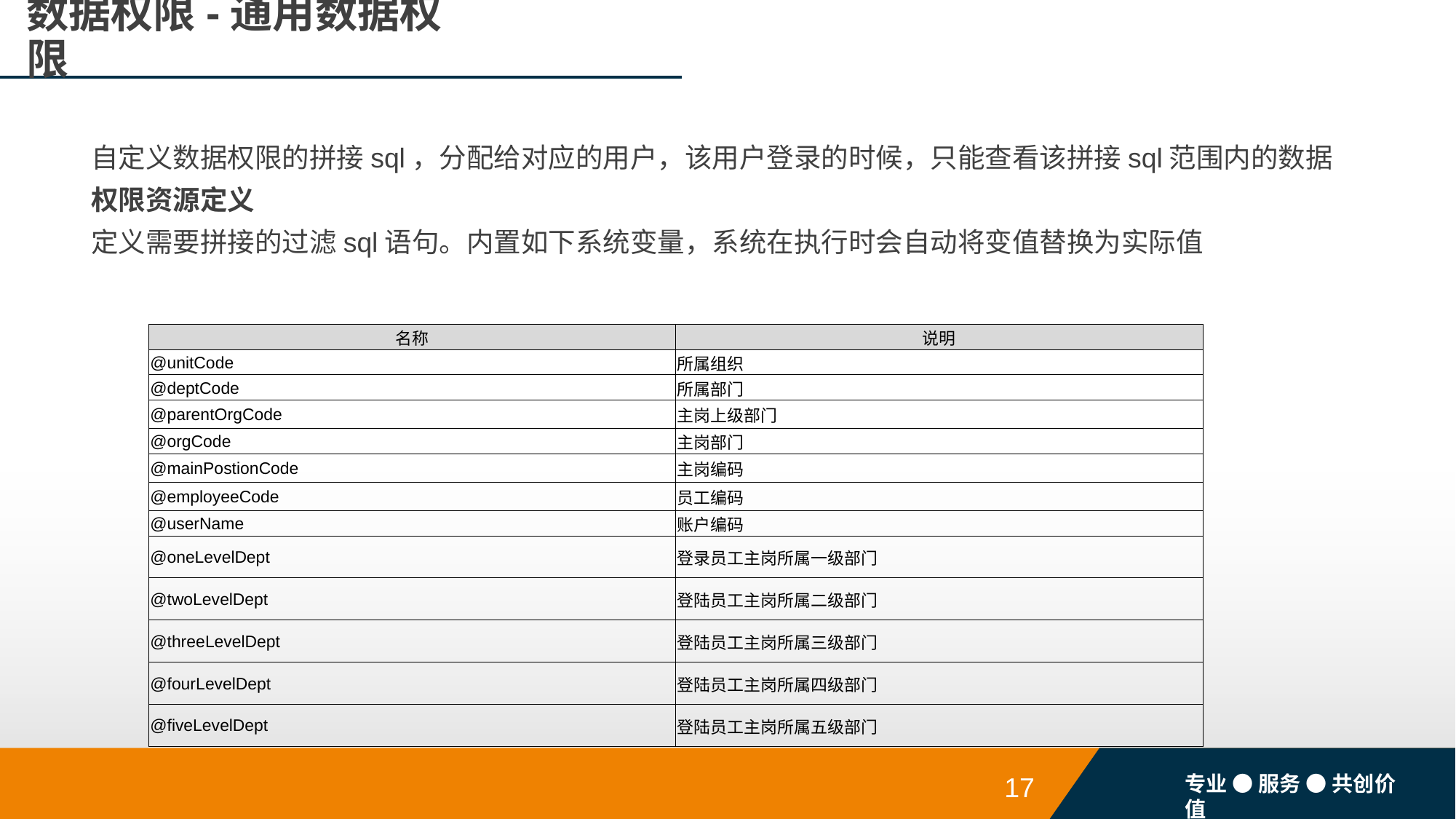

# 数据权限-通用数据权限
自定义数据权限的拼接sql，分配给对应的用户，该用户登录的时候，只能查看该拼接sql范围内的数据
权限资源定义
定义需要拼接的过滤sql语句。内置如下系统变量，系统在执行时会自动将变值替换为实际值
| 名称 | 说明 |
| --- | --- |
| @unitCode | 所属组织 |
| @deptCode | 所属部门 |
| @parentOrgCode | 主岗上级部门 |
| @orgCode | 主岗部门 |
| @mainPostionCode | 主岗编码 |
| @employeeCode | 员工编码 |
| @userName | 账户编码 |
| @oneLevelDept | 登录员工主岗所属一级部门 |
| @twoLevelDept | 登陆员工主岗所属二级部门 |
| @threeLevelDept | 登陆员工主岗所属三级部门 |
| @fourLevelDept | 登陆员工主岗所属四级部门 |
| @fiveLevelDept | 登陆员工主岗所属五级部门 |